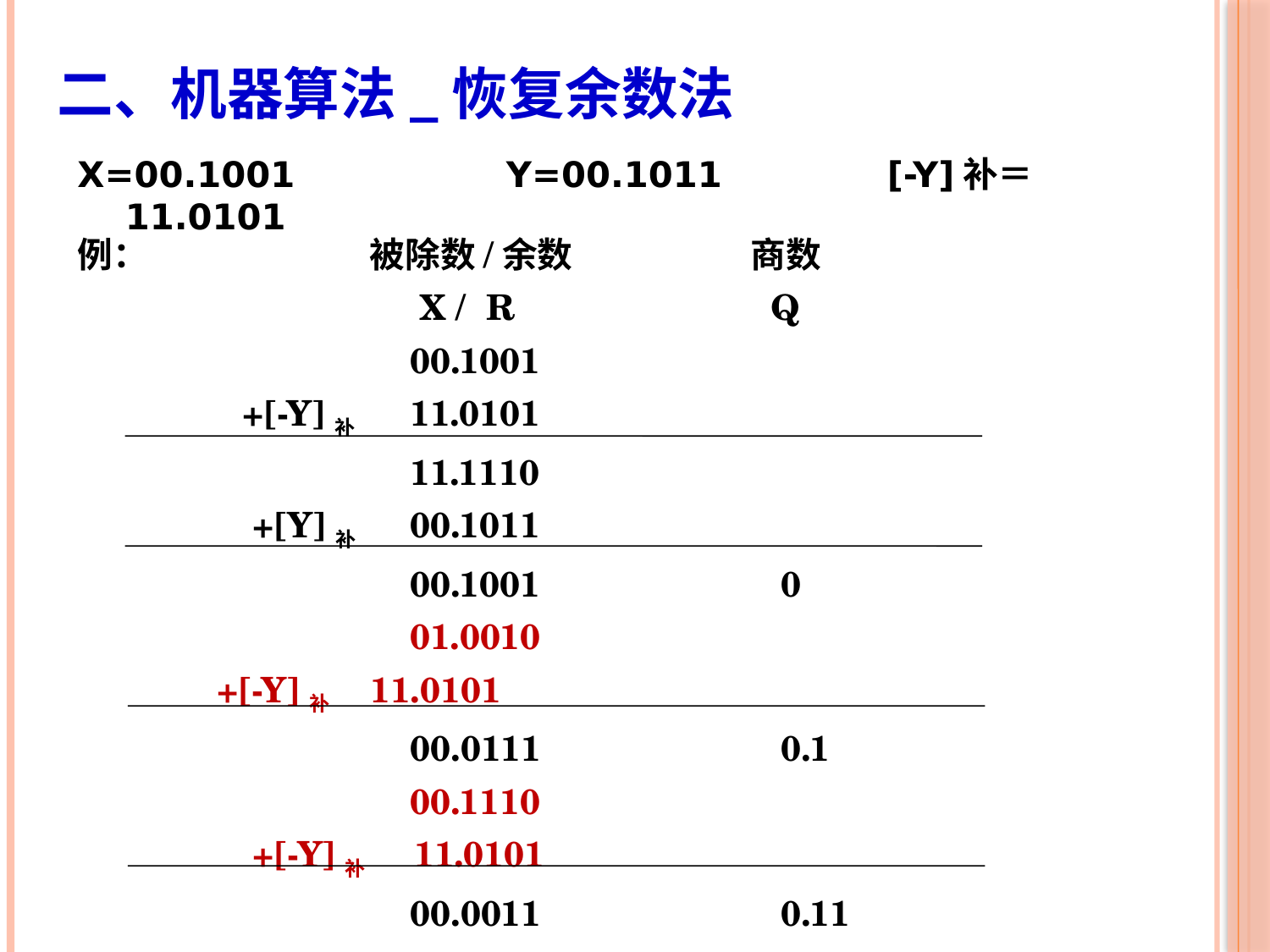

# 二、机器算法_恢复余数法
X=00.1001		Y=00.1011 		[-Y]补＝11.0101
例：		被除数/余数		商数
			     X /  R		  Q
			    00.1001
		+[-Y]补	    11.0101
			    11.1110
		 +[Y]补	    00.1011
			    00.1001		   0
			    01.0010
	          +[-Y]补    11.0101
			    00.0111		   0.1
			    00.1110
		 +[-Y]补     11.0101
			    00.0011		   0.11